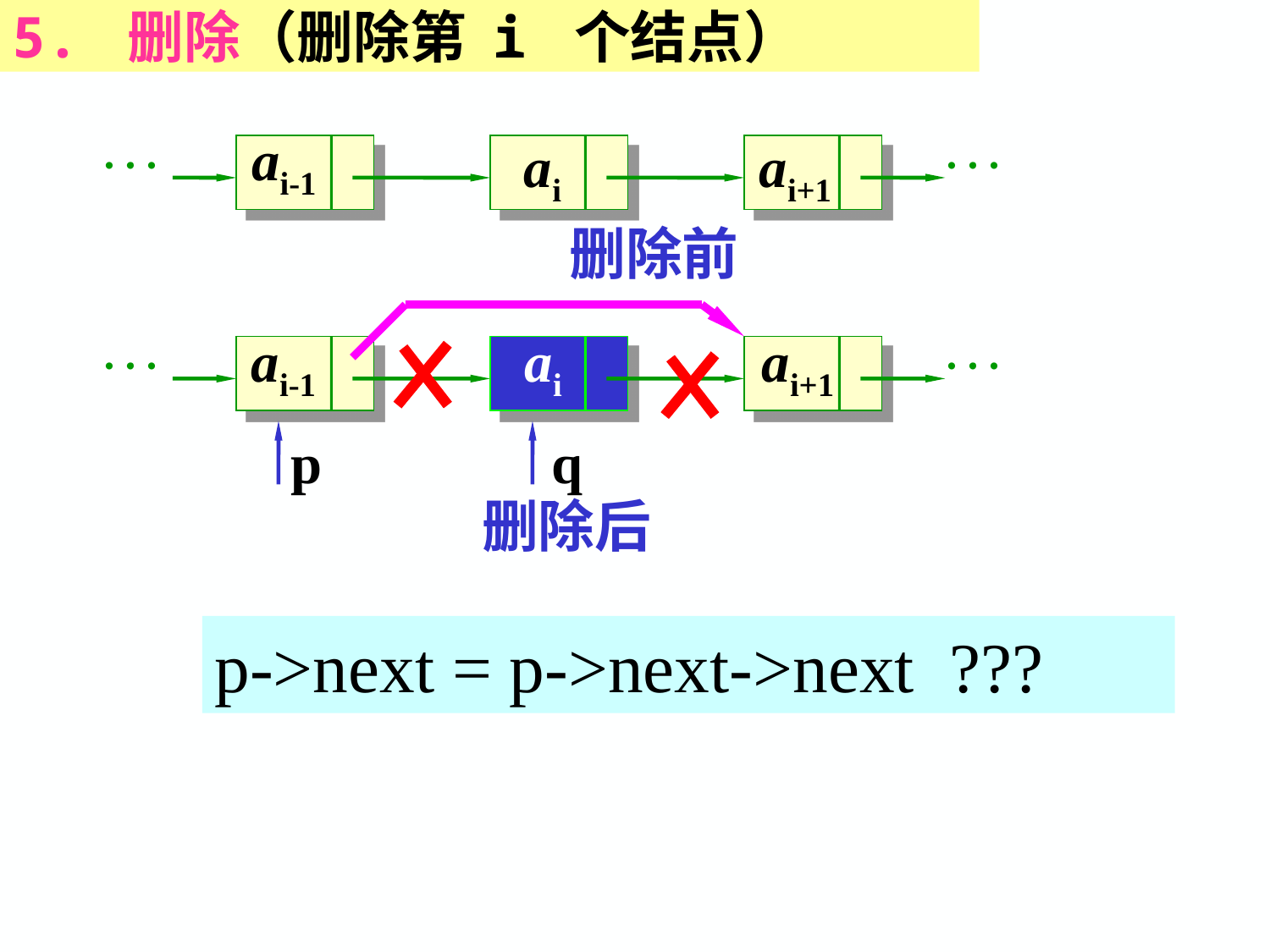

5. 删除（删除第 i 个结点）
…
…
ai-1
ai
ai+1

删除前

…
…
ai-1
ai
ai+1

p

q
删除后
p->next = p->next->next  ???